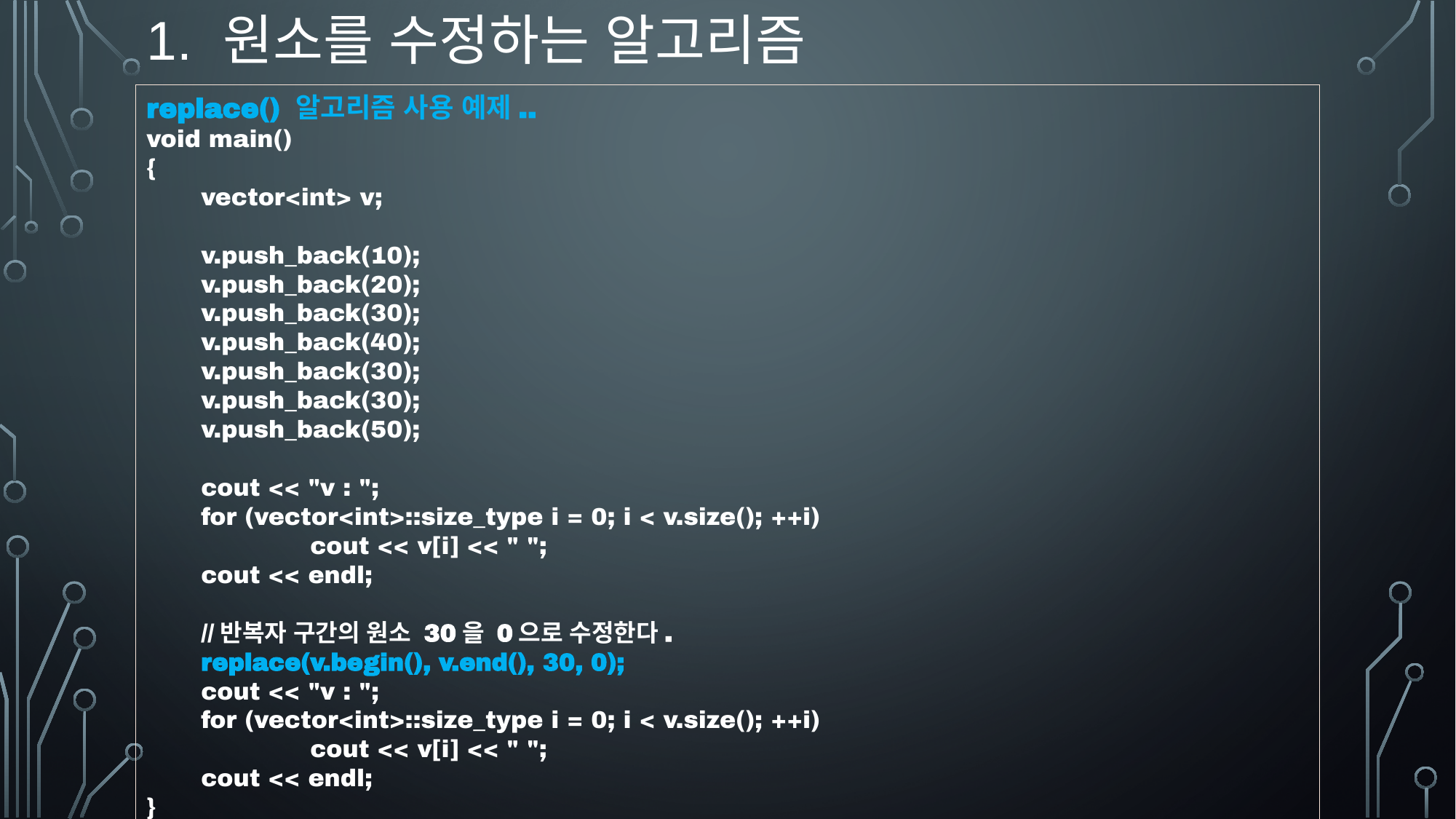

# 1. 원소를 수정하는 알고리즘
replace() 알고리즘 사용 예제..
void main()
{
vector<int> v;

v.push_back(10);
v.push_back(20);
v.push_back(30);
v.push_back(40);
v.push_back(30);
v.push_back(30);
v.push_back(50);

cout << "v : ";
for (vector<int>::size_type i = 0; i < v.size(); ++i)
	cout << v[i] << " ";
cout << endl;

//반복자 구간의 원소 30을 0으로 수정한다.
replace(v.begin(), v.end(), 30, 0);
cout << "v : ";
for (vector<int>::size_type i = 0; i < v.size(); ++i)
	cout << v[i] << " ";
cout << endl;
}